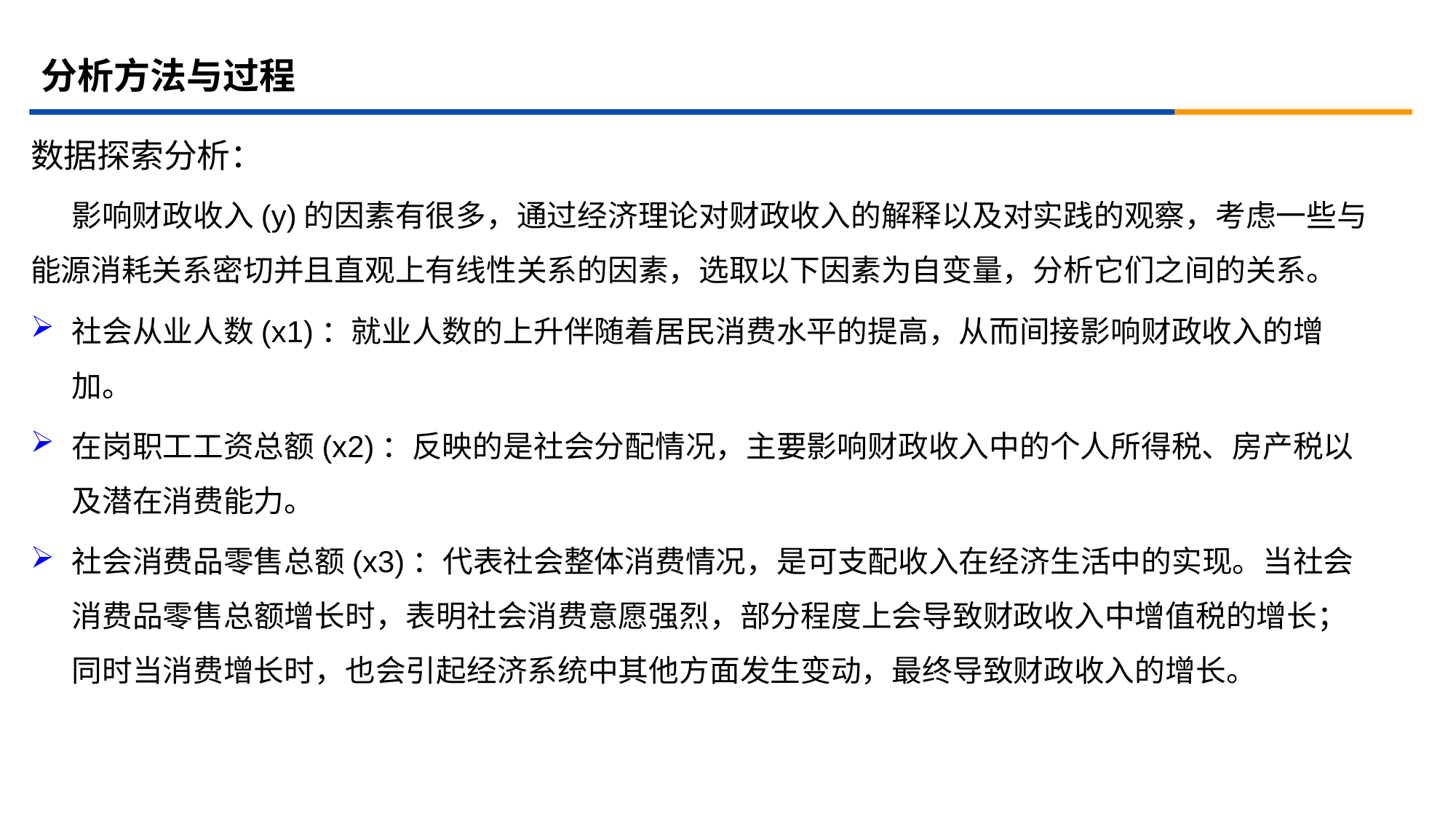

# 分析方法与过程
数据探索分析：
     影响财政收入(y)的因素有很多，通过经济理论对财政收入的解释以及对实践的观察，考虑一些与能源消耗关系密切并且直观上有线性关系的因素，选取以下因素为自变量，分析它们之间的关系。
社会从业人数(x1)：就业人数的上升伴随着居民消费水平的提高，从而间接影响财政收入的增加。
在岗职工工资总额(x2)：反映的是社会分配情况，主要影响财政收入中的个人所得税、房产税以及潜在消费能力。
社会消费品零售总额(x3)：代表社会整体消费情况，是可支配收入在经济生活中的实现。当社会消费品零售总额增长时，表明社会消费意愿强烈，部分程度上会导致财政收入中增值税的增长；同时当消费增长时，也会引起经济系统中其他方面发生变动，最终导致财政收入的增长。